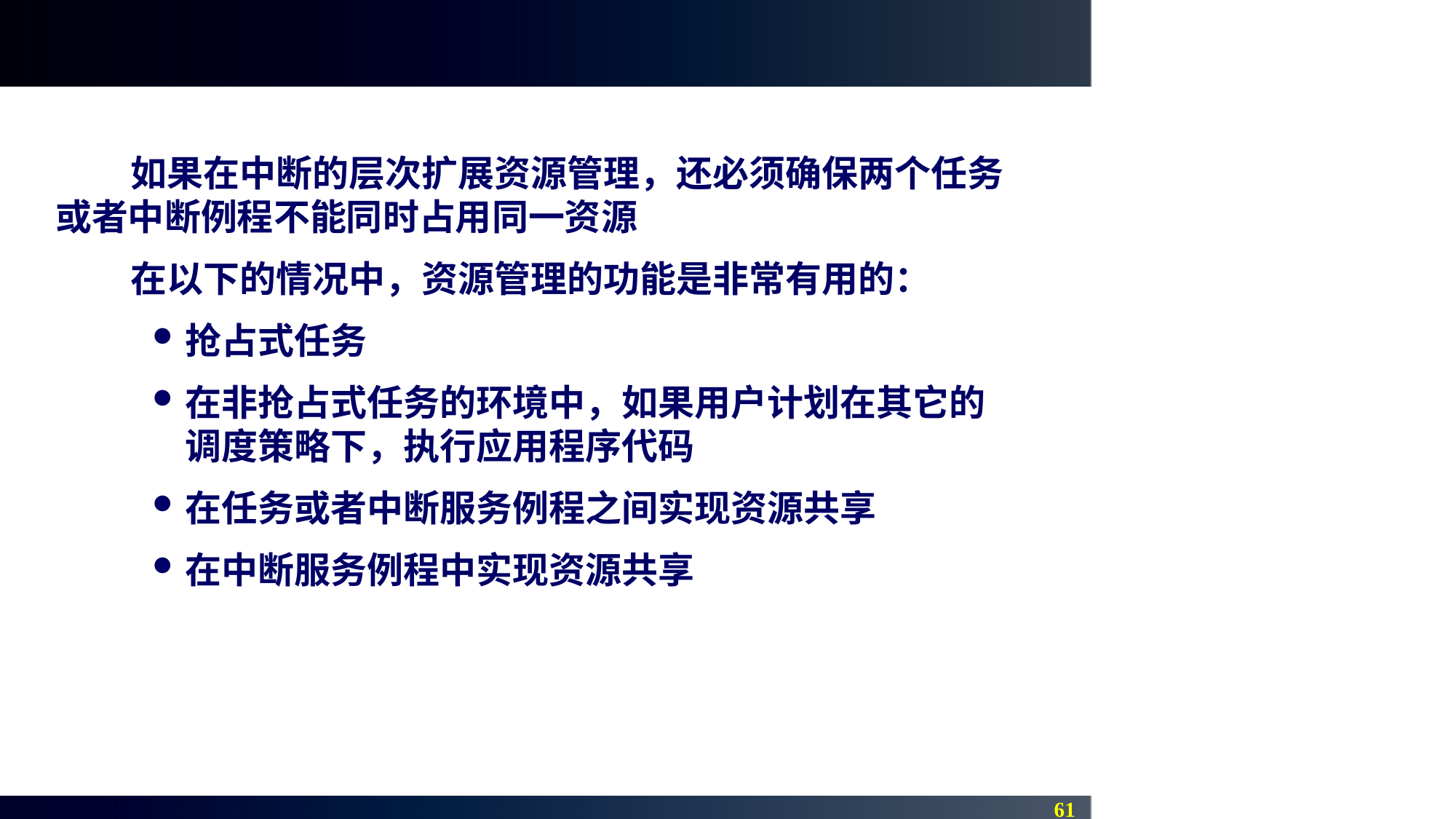

如果在中断的层次扩展资源管理，还必须确保两个任务或者中断例程不能同时占用同一资源
在以下的情况中，资源管理的功能是非常有用的：
抢占式任务
在非抢占式任务的环境中，如果用户计划在其它的调度策略下，执行应用程序代码
在任务或者中断服务例程之间实现资源共享
在中断服务例程中实现资源共享